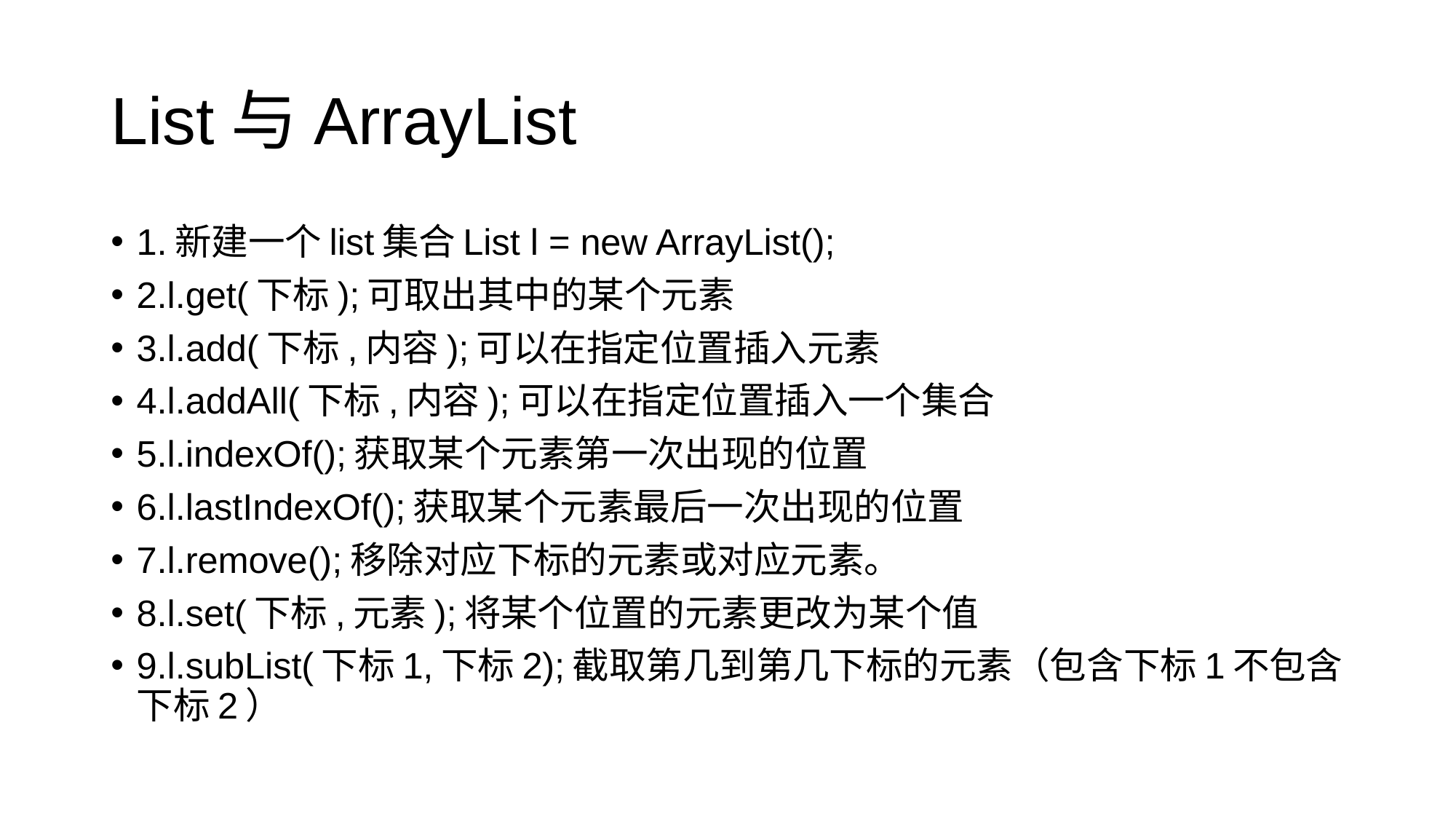

# List与ArrayList
1.新建一个list集合List l = new ArrayList();
2.l.get(下标);可取出其中的某个元素
3.l.add(下标,内容);可以在指定位置插入元素
4.l.addAll(下标,内容);可以在指定位置插入一个集合
5.l.indexOf();获取某个元素第一次出现的位置
6.l.lastIndexOf();获取某个元素最后一次出现的位置
7.l.remove();移除对应下标的元素或对应元素。
8.l.set(下标,元素);将某个位置的元素更改为某个值
9.l.subList(下标1,下标2);截取第几到第几下标的元素（包含下标1不包含下标2）